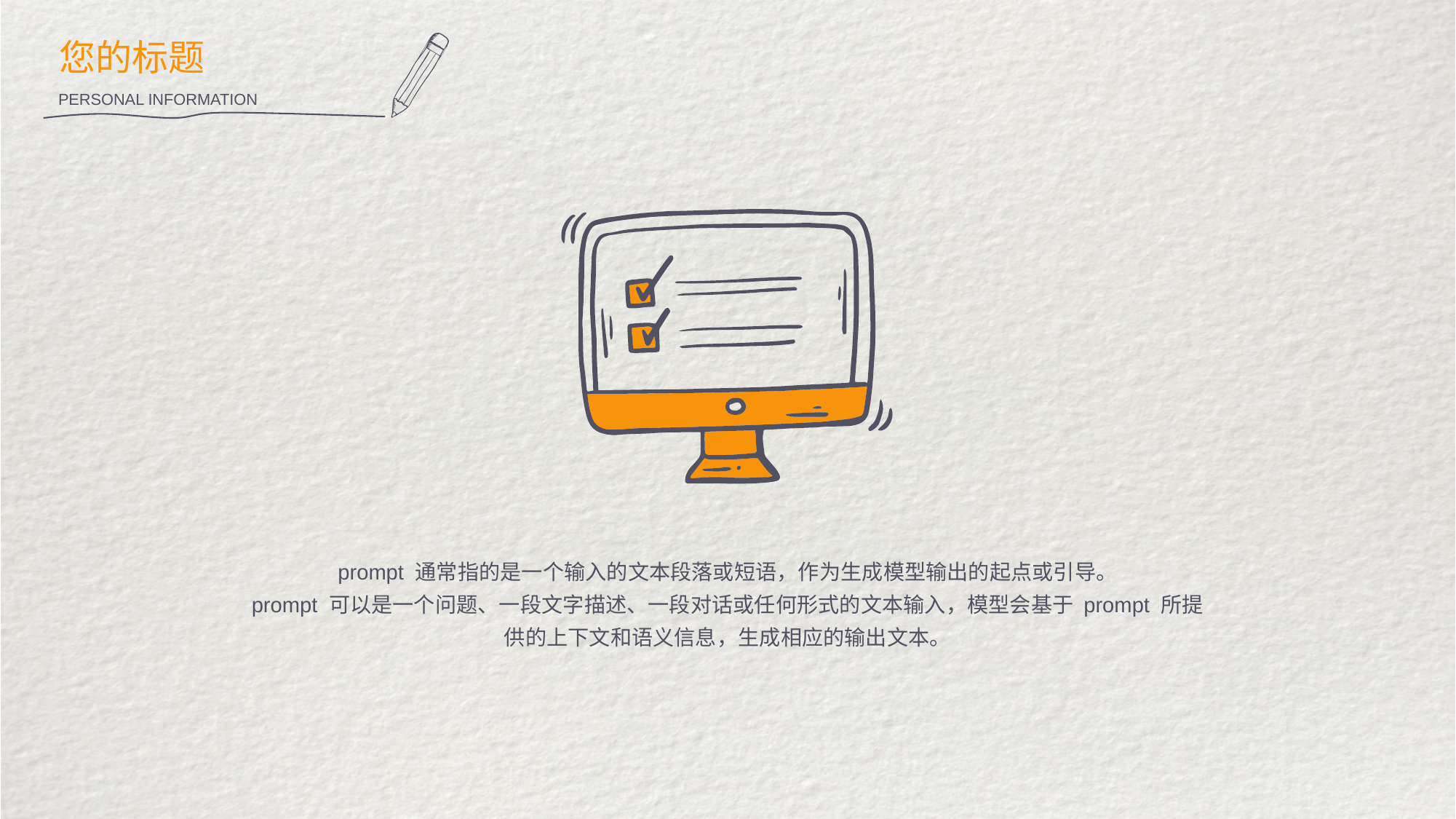

您的标题

PERSONAL INFORMATION

prompt 通常指的是一个输入的文本段落或短语，作为生成模型输出的起点或引导。
prompt 可以是一个问题、一段文字描述、一段对话或任何形式的文本输入，模型会基于 prompt 所提供的上下文和语义信息，生成相应的输出文本。